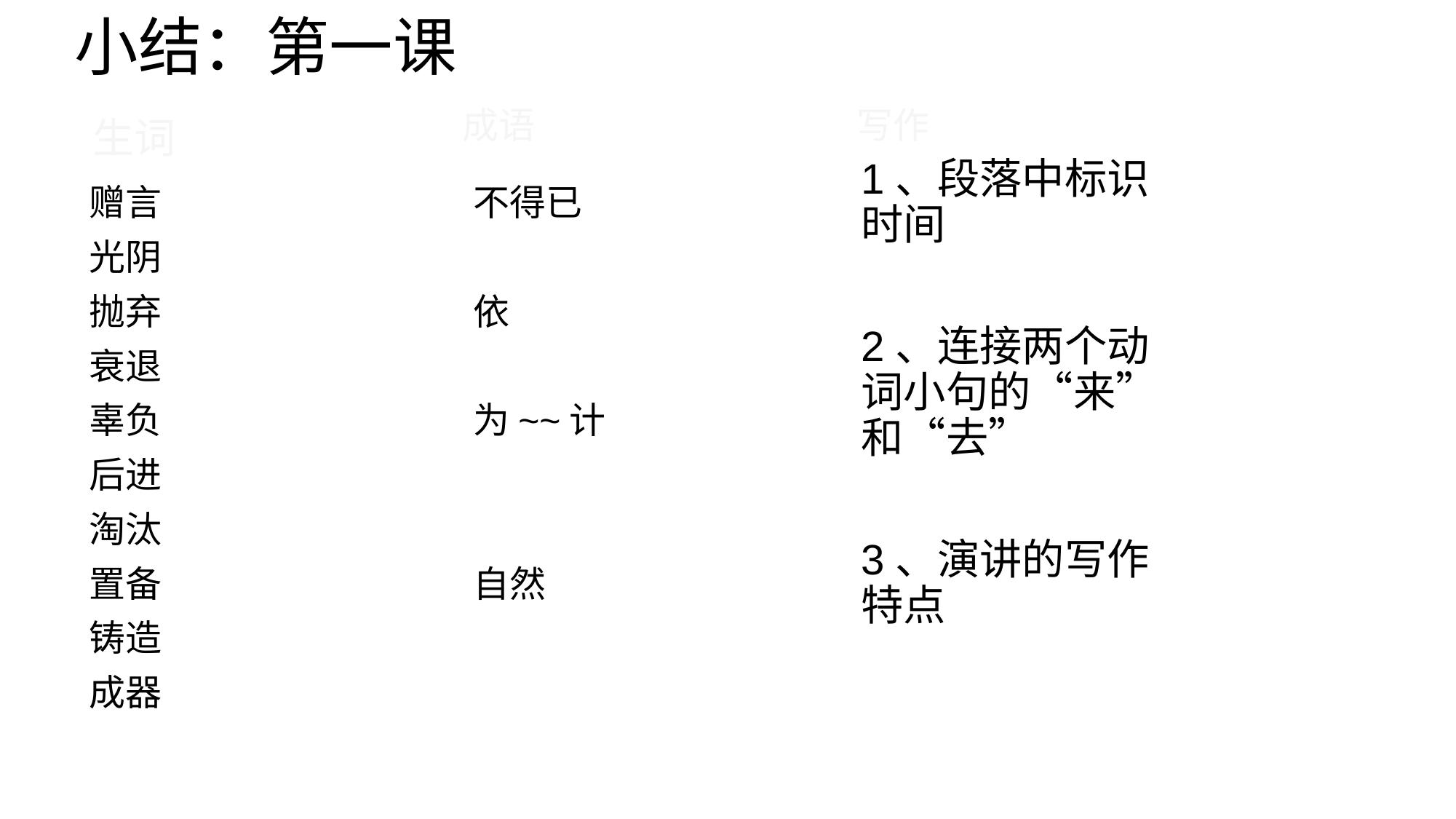

# 小结：第一课
成语
写作

生词
1、段落中标识时间

2、连接两个动词小句的“来”和“去”

3、演讲的写作特点
赠言
光阴
抛弃
衰退
辜负
后进
淘汰
置备
铸造
成器
不得已

依

为~~计

自然